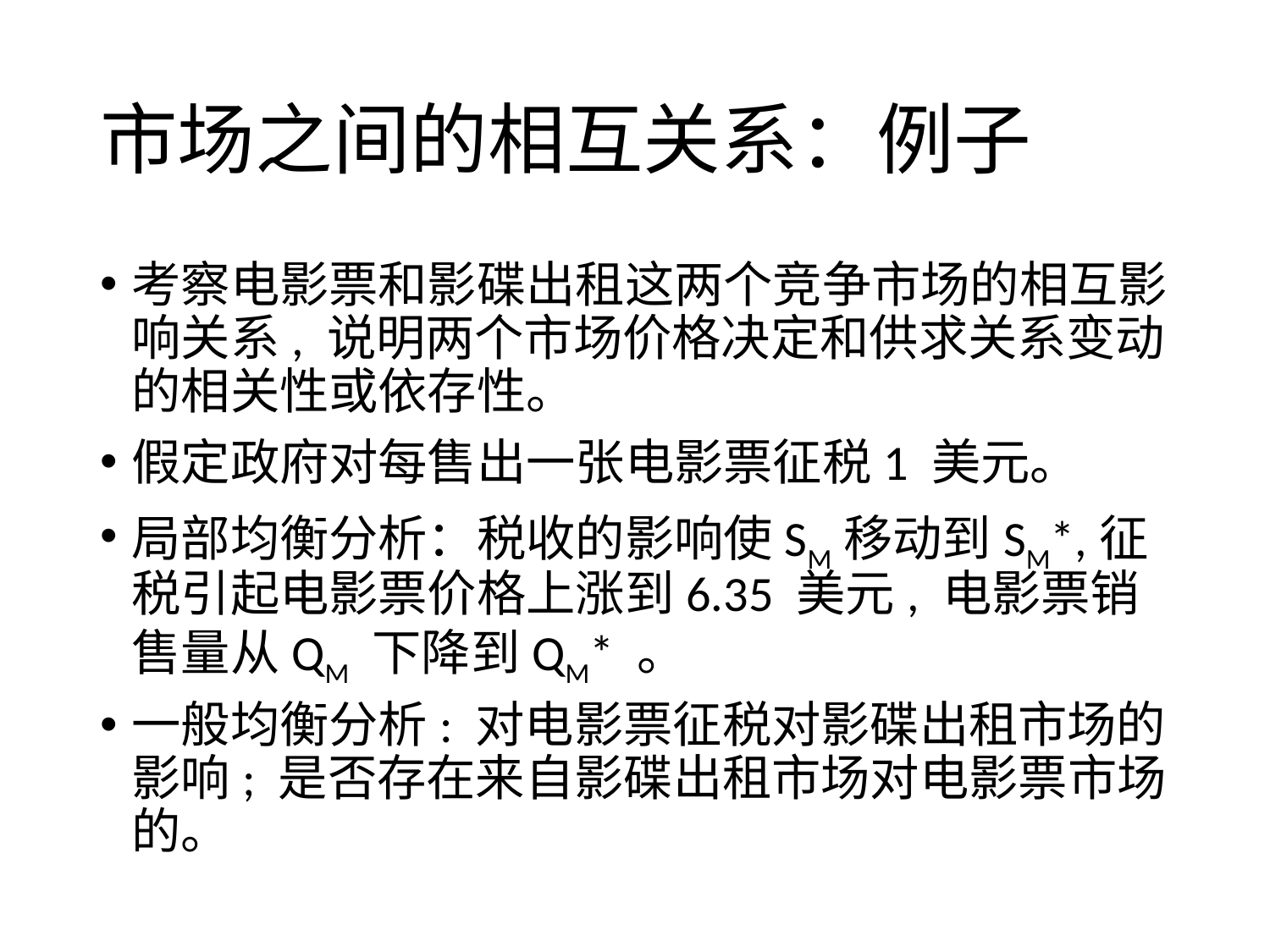

# 市场之间的相互关系：例子
考察电影票和影碟出租这两个竞争市场的相互影响关系, 说明两个市场价格决定和供求关系变动的相关性或依存性。
假定政府对每售出一张电影票征税1 美元。
局部均衡分析：税收的影响使SM移动到SM*,征税引起电影票价格上涨到6.35 美元, 电影票销售量从QM 下降到QM* 。
一般均衡分析: 对电影票征税对影碟出租市场的影响; 是否存在来自影碟出租市场对电影票市场的。